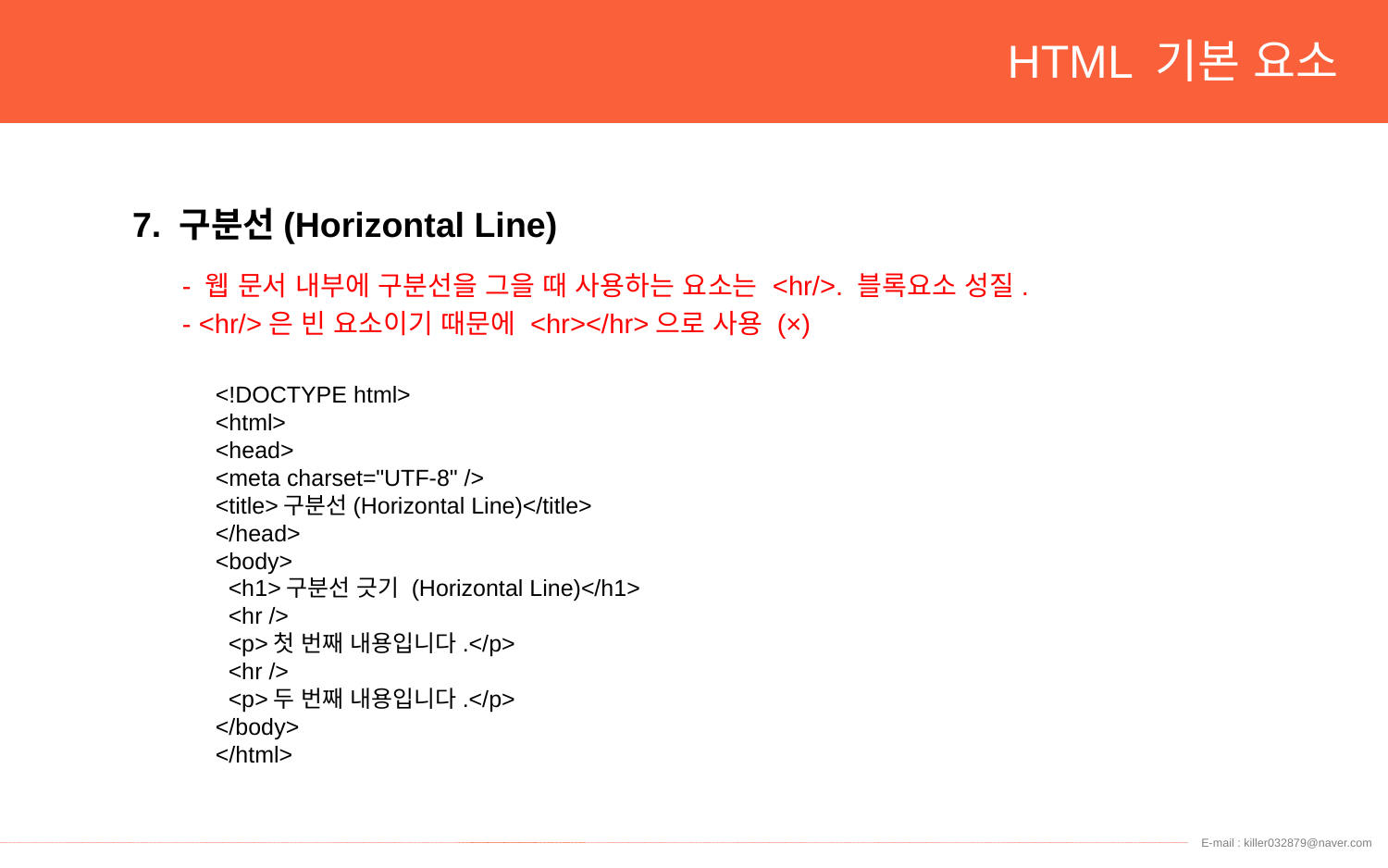

HTML 기본 요소
7. 구분선(Horizontal Line)
- 웹 문서 내부에 구분선을 그을 때 사용하는 요소는 <hr/>. 블록요소 성질.
- <hr/>은 빈 요소이기 때문에 <hr></hr>으로 사용 (×)

<!DOCTYPE html>
<html>
<head>
<meta charset="UTF-8" />
<title>구분선(Horizontal Line)</title>
</head>
<body>
  <h1>구분선 긋기 (Horizontal Line)</h1>
  <hr />
  <p>첫 번째 내용입니다.</p>
  <hr />
  <p>두 번째 내용입니다.</p>
</body>
</html>